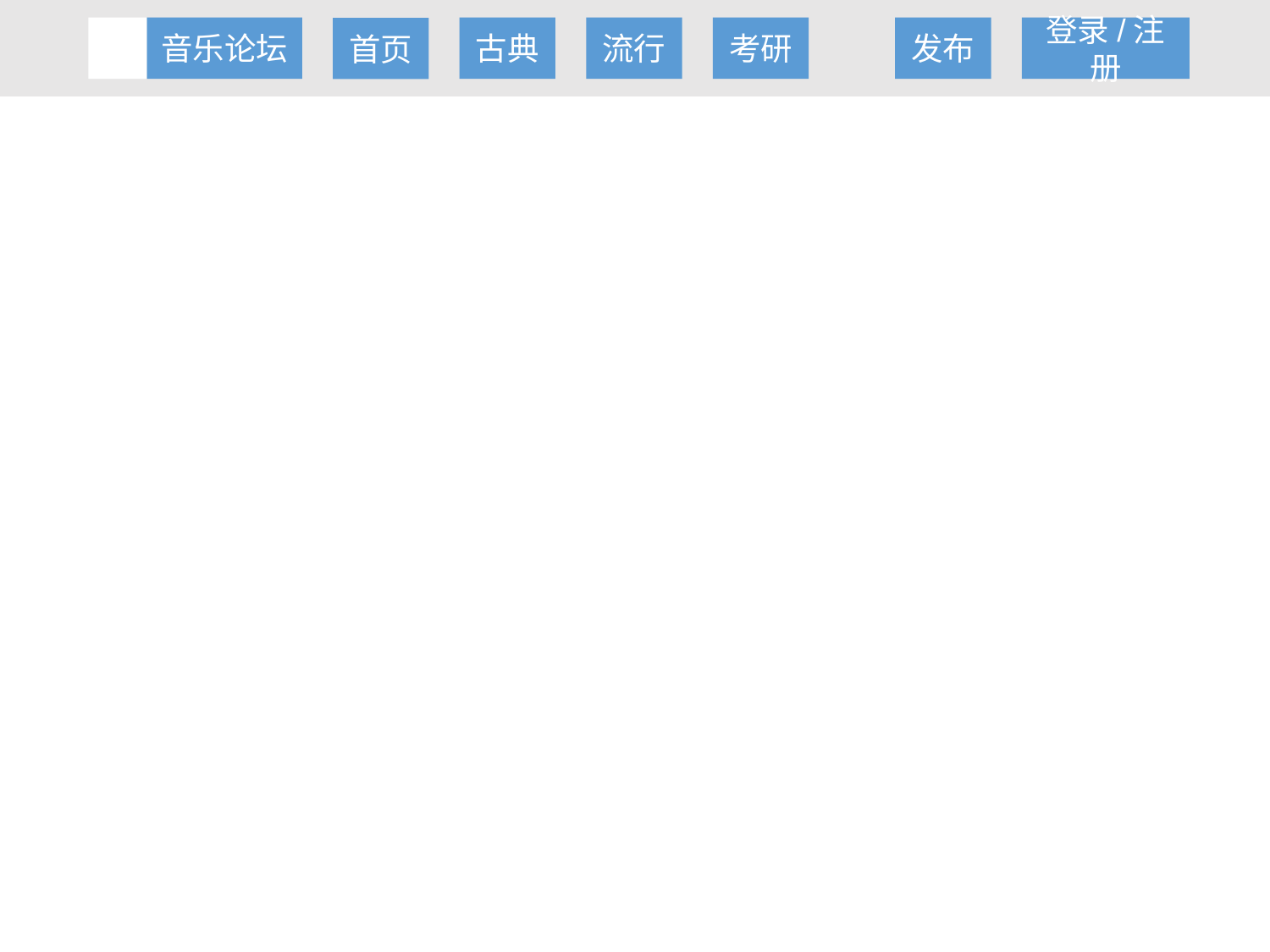

音乐论坛
古典
流行
考研
发布
登录/注册
首页